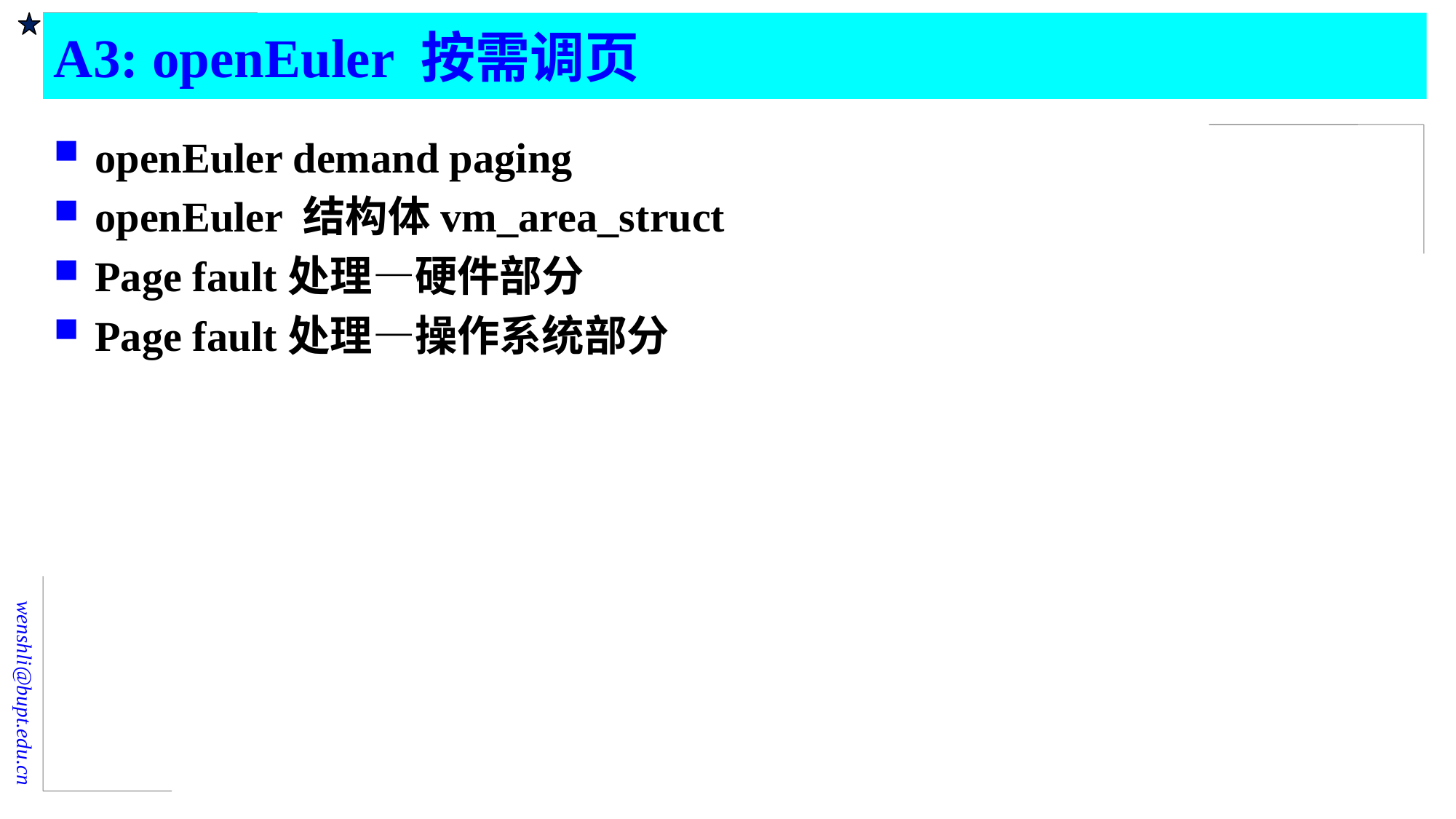

# A3: openEuler 按需调页
openEuler demand paging
openEuler 结构体vm_area_struct
Page fault处理—硬件部分
Page fault处理—操作系统部分
101